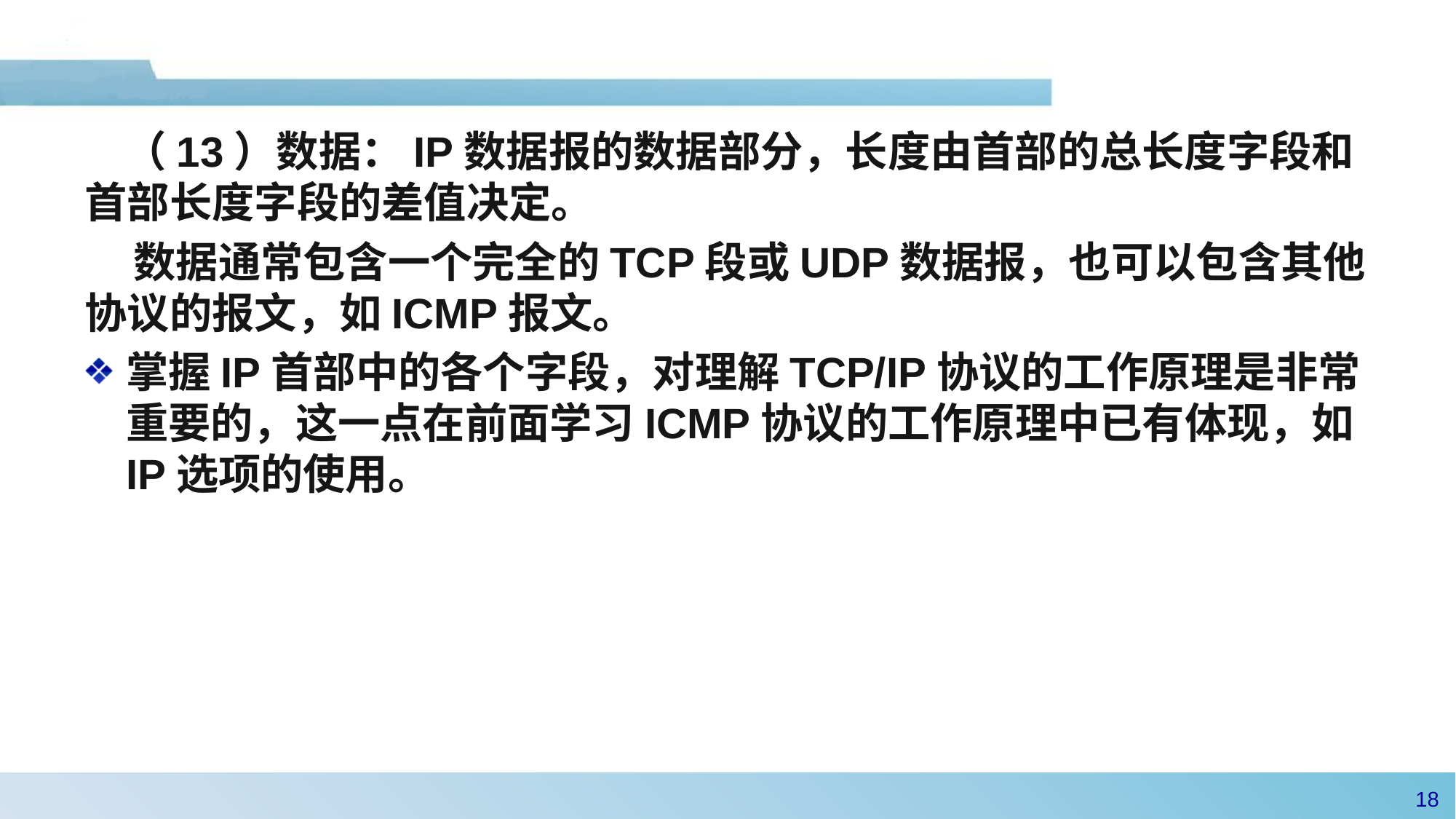

（13）数据：IP数据报的数据部分，长度由首部的总长度字段和首部长度字段的差值决定。
    数据通常包含一个完全的TCP段或UDP数据报，也可以包含其他协议的报文，如ICMP报文。
掌握IP首部中的各个字段，对理解TCP/IP协议的工作原理是非常重要的，这一点在前面学习ICMP协议的工作原理中已有体现，如IP选项的使用。
18